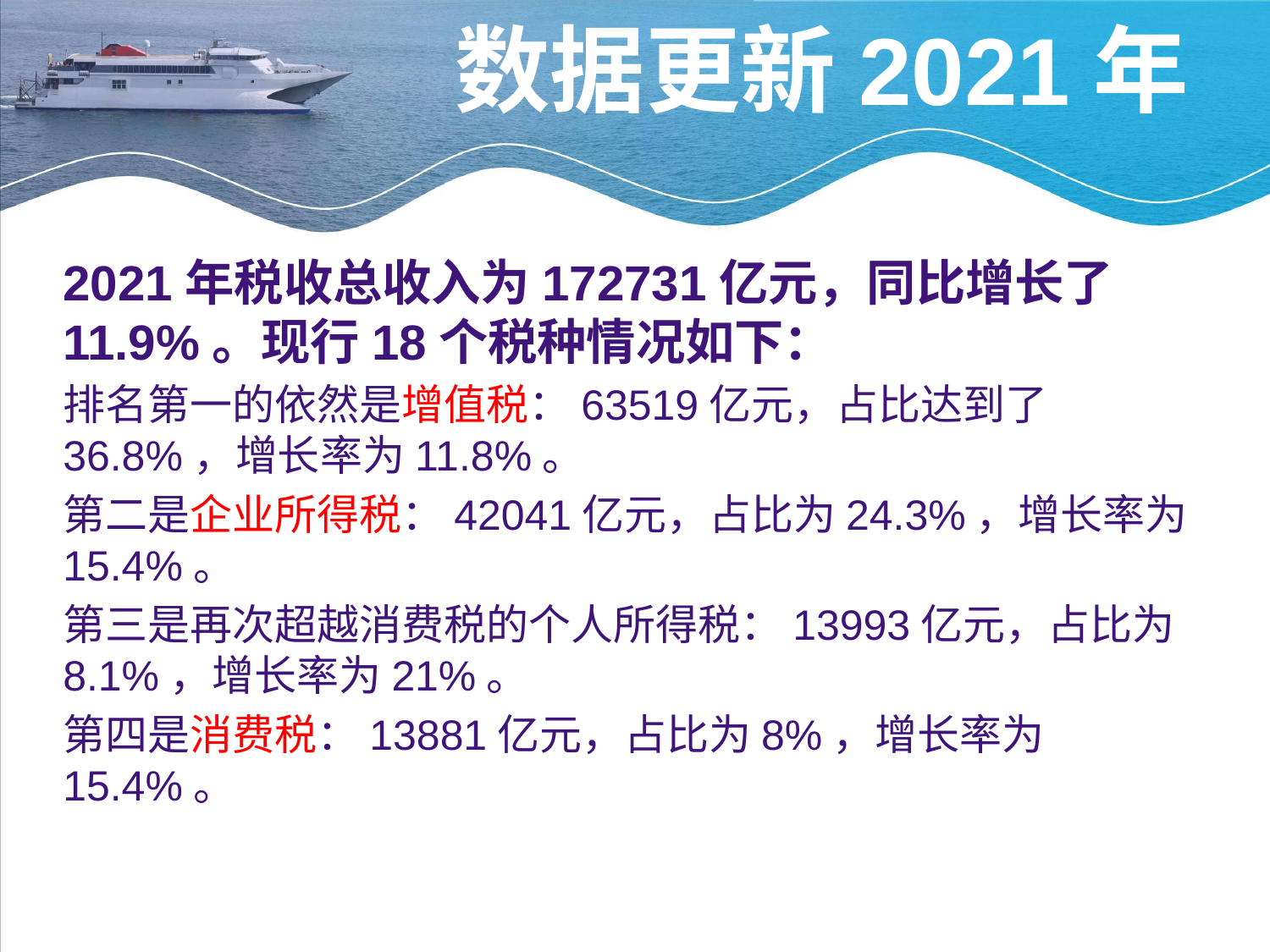

# 数据更新2021年
2021年税收总收入为172731亿元，同比增长了11.9%。现行18个税种情况如下：
排名第一的依然是增值税：63519亿元，占比达到了36.8%，增长率为11.8%。
第二是企业所得税：42041亿元，占比为24.3%，增长率为15.4%。
第三是再次超越消费税的个人所得税：13993亿元，占比为8.1%，增长率为21%。
第四是消费税：13881亿元，占比为8%，增长率为15.4%。